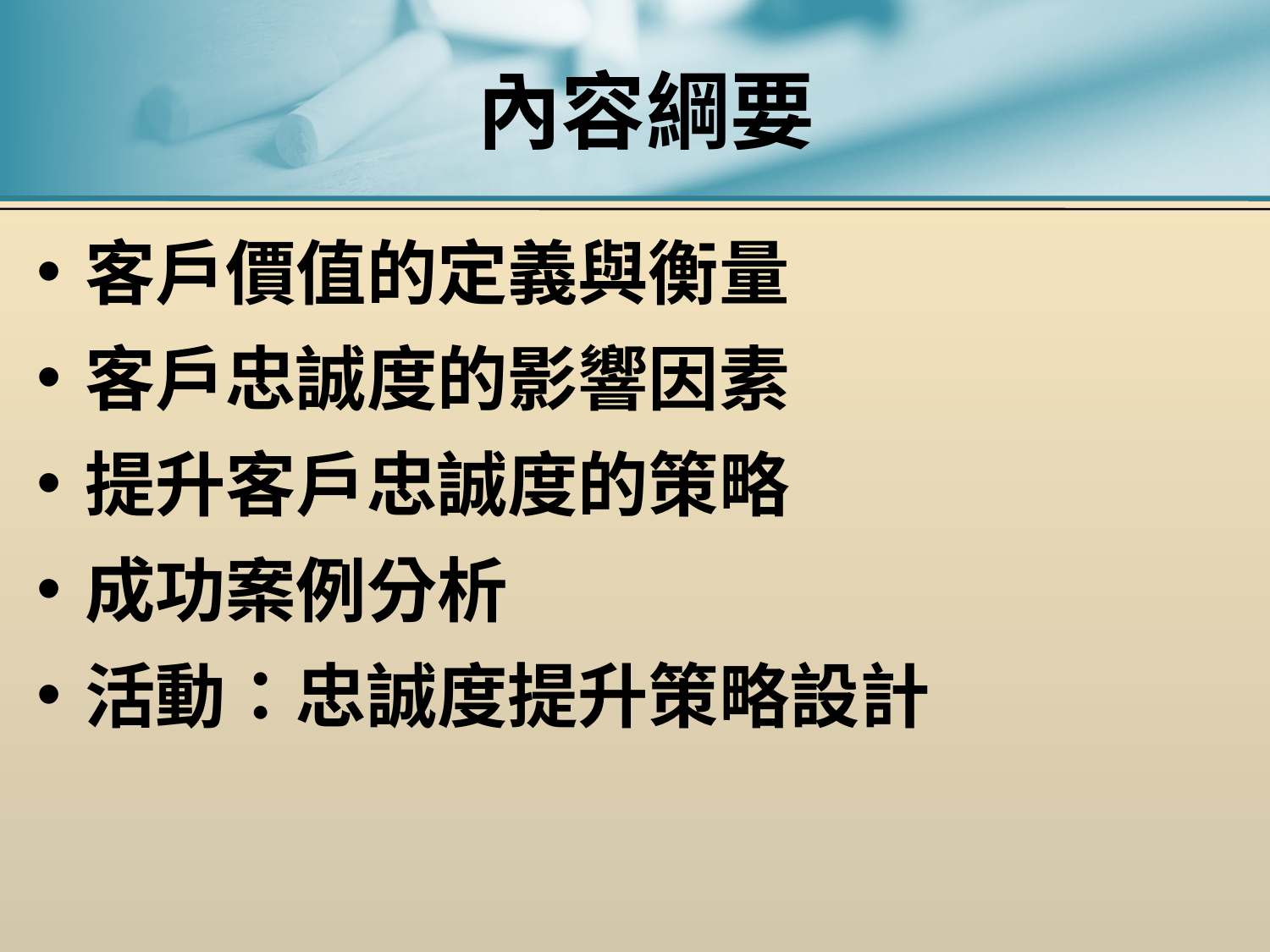

# 內容綱要
客戶價值的定義與衡量
客戶忠誠度的影響因素
提升客戶忠誠度的策略
成功案例分析
活動：忠誠度提升策略設計